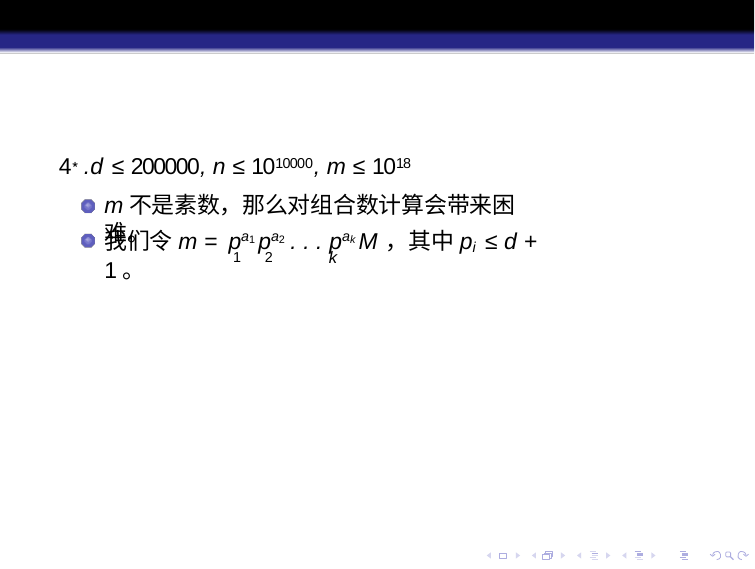

4∗.d ≤ 200000, n ≤ 1010000, m ≤ 1018
m不是素数，那么对组合数计算会带来困难。
我们令m = pa1 pa2  . . . pak M，其中pi  ≤ d + 1。
1	2	k